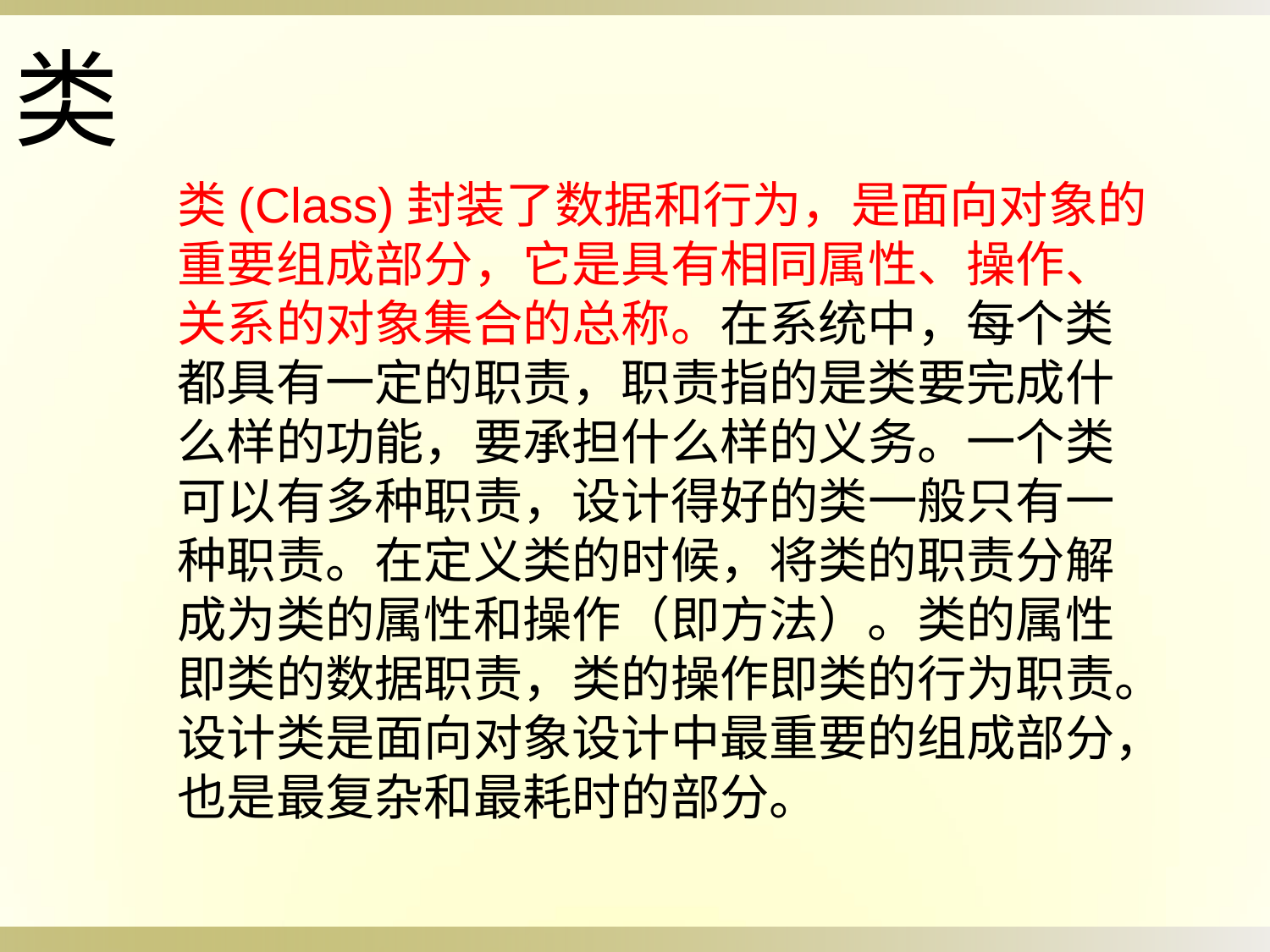

类
类(Class)封装了数据和行为，是面向对象的重要组成部分，它是具有相同属性、操作、关系的对象集合的总称。在系统中，每个类都具有一定的职责，职责指的是类要完成什么样的功能，要承担什么样的义务。一个类可以有多种职责，设计得好的类一般只有一种职责。在定义类的时候，将类的职责分解成为类的属性和操作（即方法）。类的属性即类的数据职责，类的操作即类的行为职责。设计类是面向对象设计中最重要的组成部分，也是最复杂和最耗时的部分。